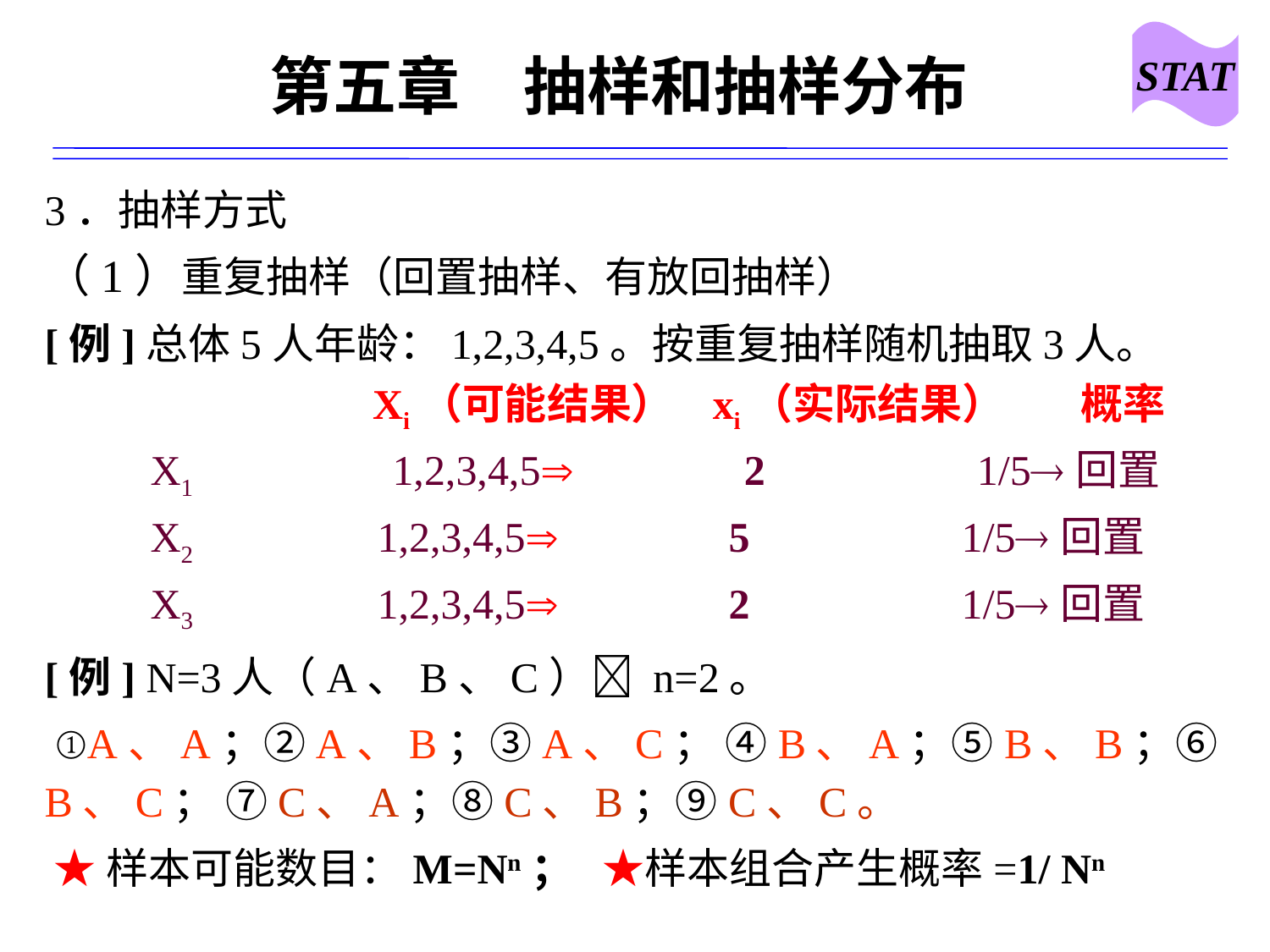

STAT
# 第五章　抽样和抽样分布

3．抽样方式
（1）重复抽样（回置抽样、有放回抽样）
[例]总体5人年龄：1,2,3,4,5。按重复抽样随机抽取3人。
                               Xi（可能结果）   xi（实际结果）        概率
          X1                          1,2,3,4,5⇒                2                    1/5→回置
          X2                              1,2,3,4,5⇒                5                    1/5→回置
          X3                              1,2,3,4,5⇒                2                    1/5→回置
[例] N=3人（A、B、C）→ n=2。
 ①A、A；②A、B；③A、C； ④B、A；⑤B、B；⑥B、C； ⑦C、A；⑧C、B；⑨C、C。
 ★样本可能数目：M=Nn；   ★样本组合产生概率=1/ Nn